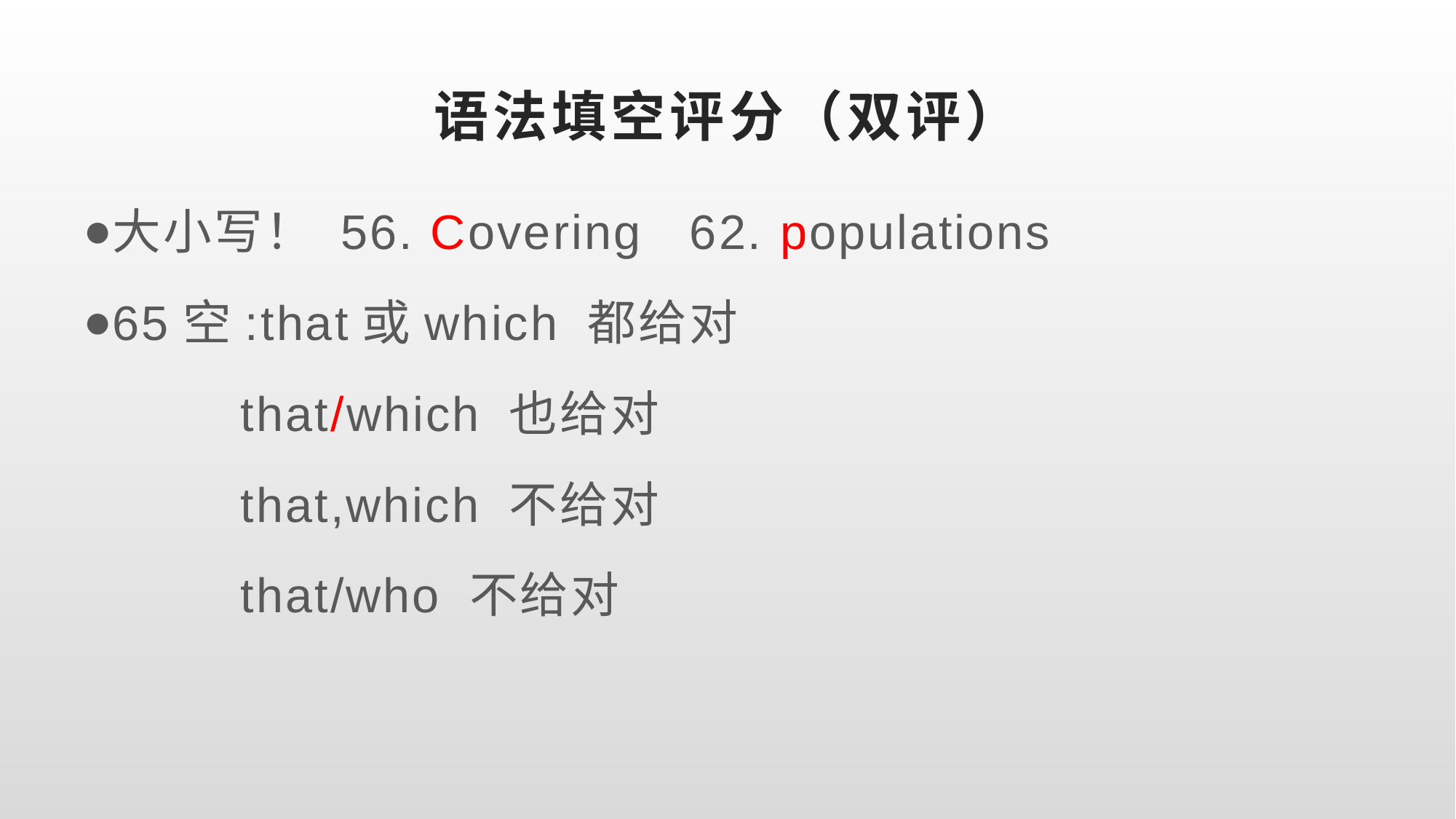

# 语法填空评分（双评）
大小写！ 56. Covering   62. populations
65空:that或which 都给对
          that/which 也给对
          that,which 不给对
          that/who 不给对